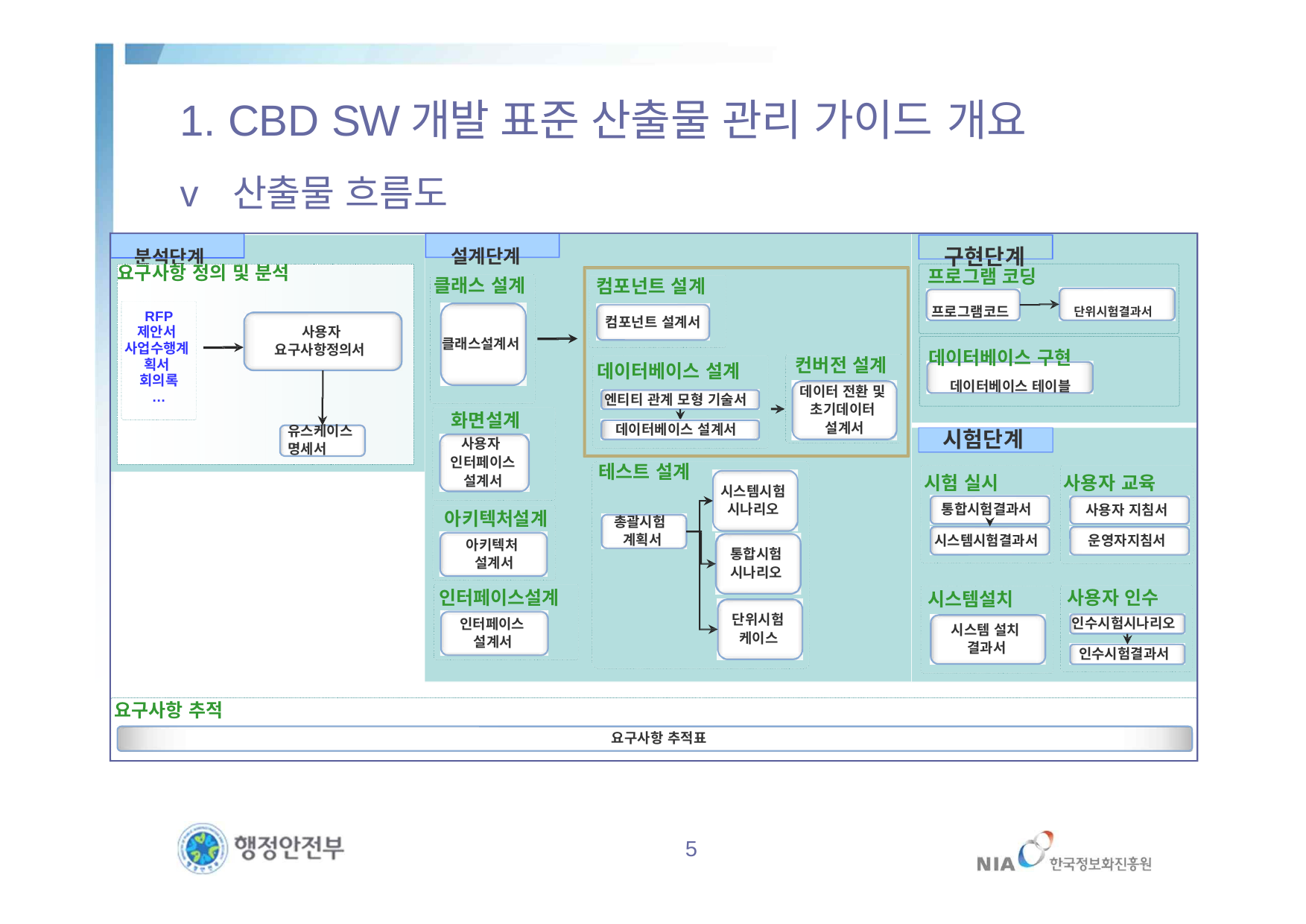

# 1. CBD SW개발 표준 산출물 관리 가이드 개요
v 산출물 흐름도
분석단계	설계단계	구현단계

요구사항 정의 및 분석

프로그램 코딩
프로그램코드	단위시험결과서

데이터베이스 구현
데이터베이스 테이블

클래스 설계

컴포넌트 설계
컴포넌트 설계서

RFP
제안서  사업수행계  획서  회의록
…

사용자  요구사항정의서

클래스설계서

컨버전 설계
데이터 전환 및  초기데이터  설계서

데이터베이스 설계
엔티티 관계 모형 기술서

화면설계
사용자  인터페이스

유스케이스
명세서
데이터베이스 설계서

시험단계

테스트 설계

시험 실시
통합시험결과서
사용자 교육
사용자 지침서
설계서
시스템시험  시나리오

아키텍처설계
아키텍처  설계서
총괄시험  계획서

시스템시험결과서

운영자지침서

통합시험  시나리오

인터페이스설계
인터페이스  설계서
사용자 인수
인수시험시나리오
시스템설치
시스템 설치  결과서

단위시험  케이스

인수시험결과서

요구사항 추적
요구사항 추적표

5